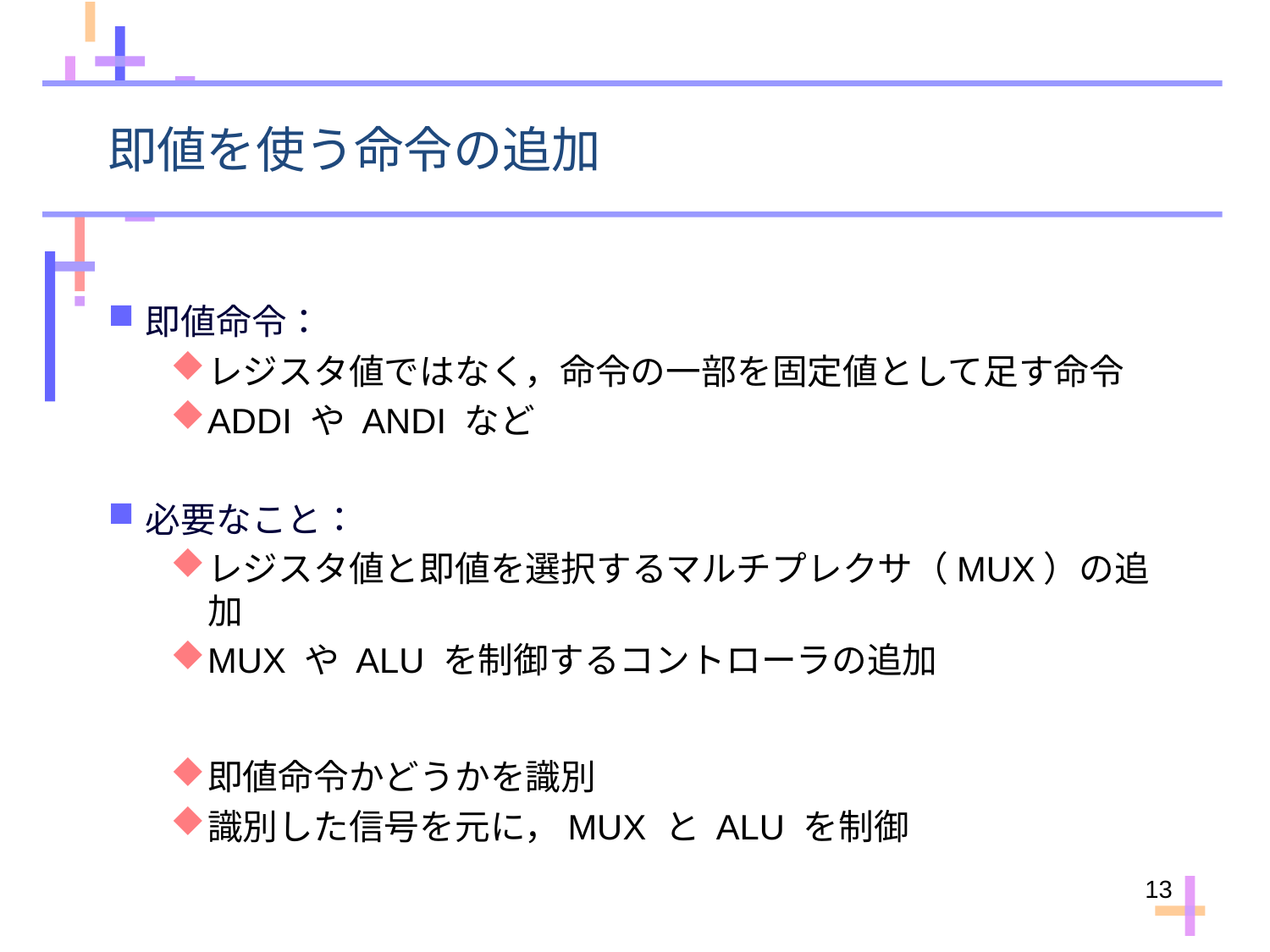

# 即値を使う命令の追加
即値命令：
レジスタ値ではなく，命令の一部を固定値として足す命令
ADDI や ANDI など

必要なこと：
レジスタ値と即値を選択するマルチプレクサ（MUX）の追加
MUX や ALU を制御するコントローラの追加

即値命令かどうかを識別
識別した信号を元に，MUX と ALU を制御
13